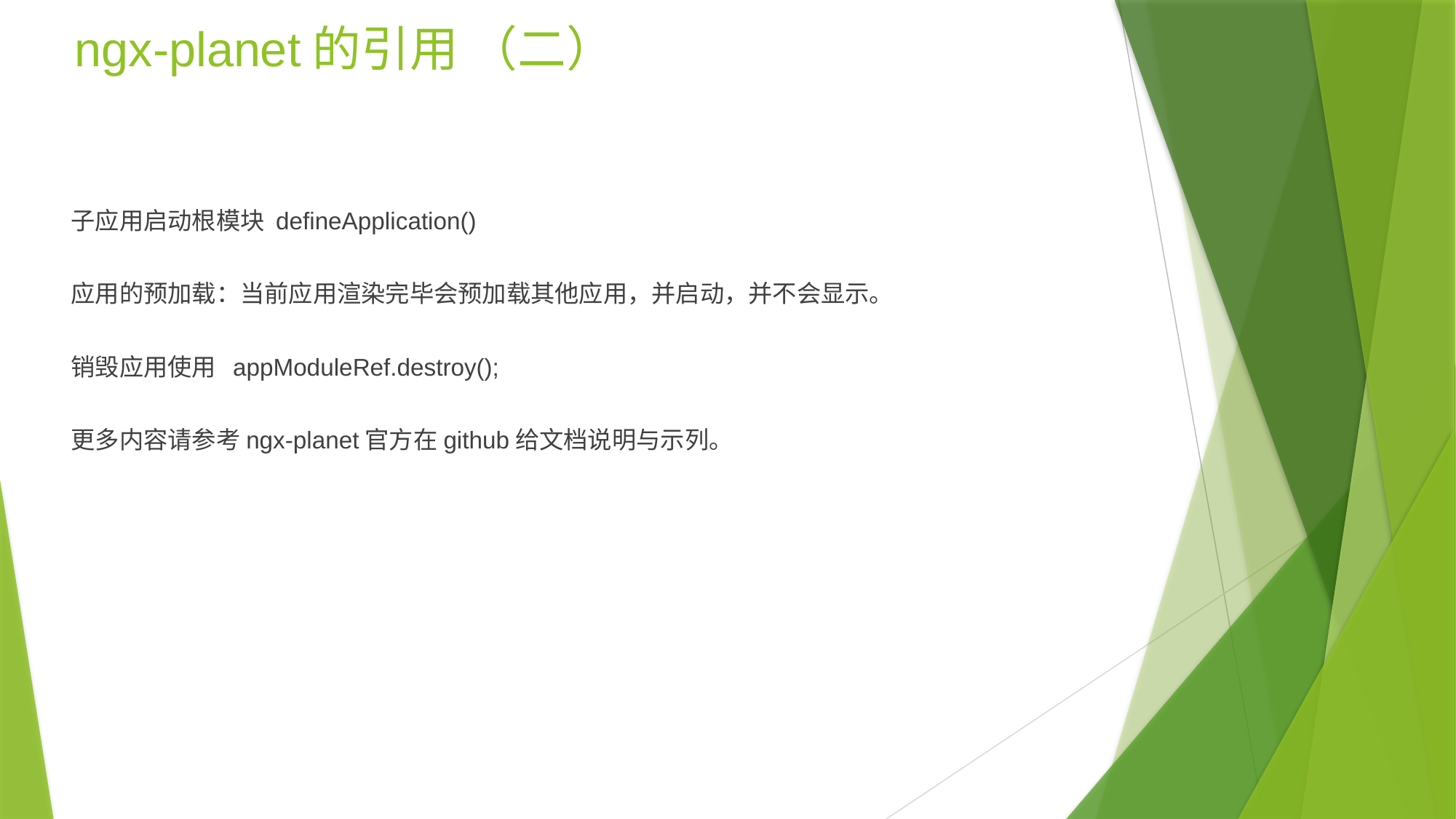

# ngx-planet的引用 （二）
子应用启动根模块 defineApplication()
应用的预加载：当前应用渲染完毕会预加载其他应用，并启动，并不会显示。
销毁应用使用  appModuleRef.destroy();
更多内容请参考ngx-planet官方在github给文档说明与示列。